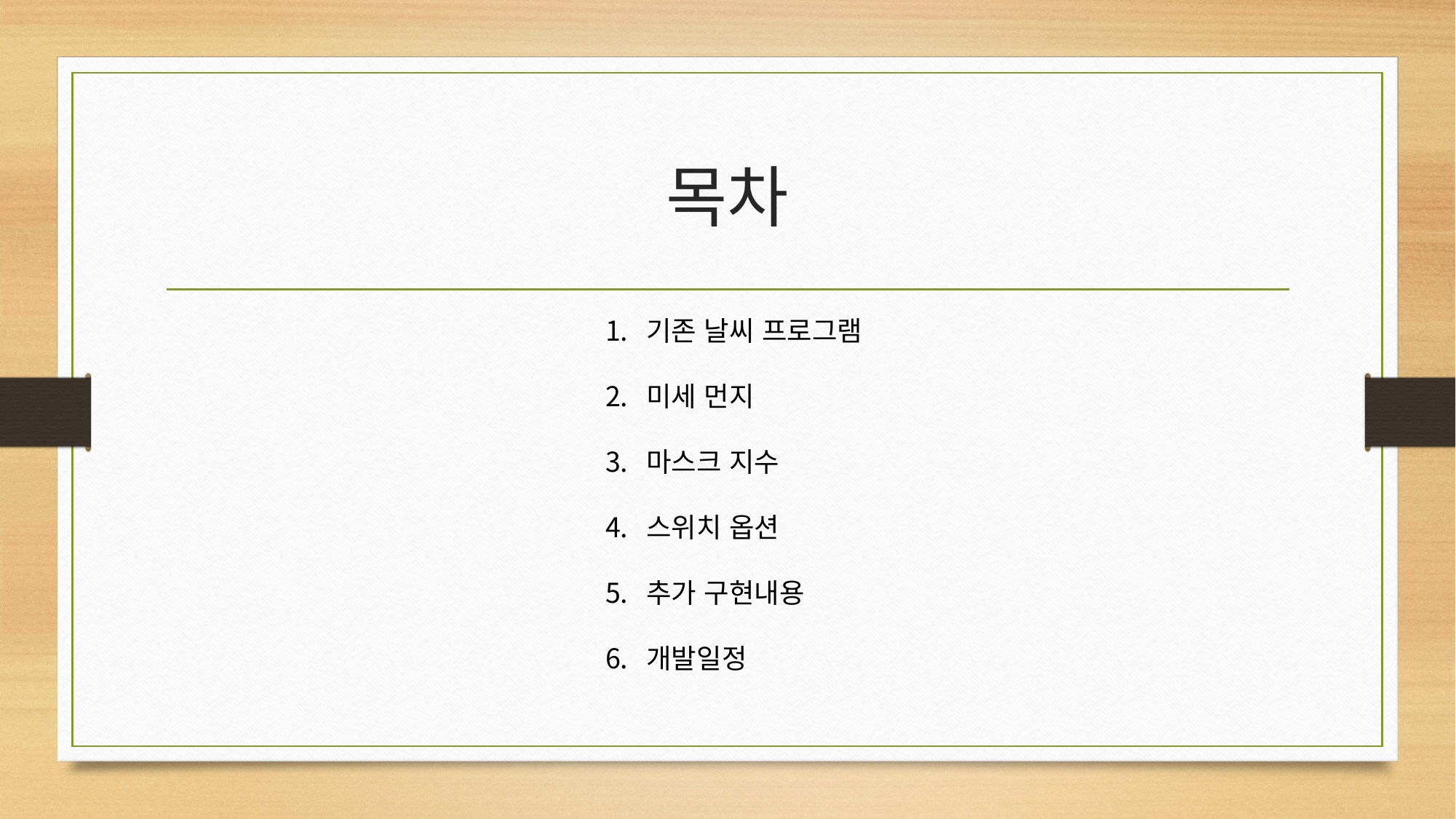

# 목차
기존 날씨 프로그램

미세 먼지

마스크 지수

스위치 옵션

추가 구현내용

개발일정